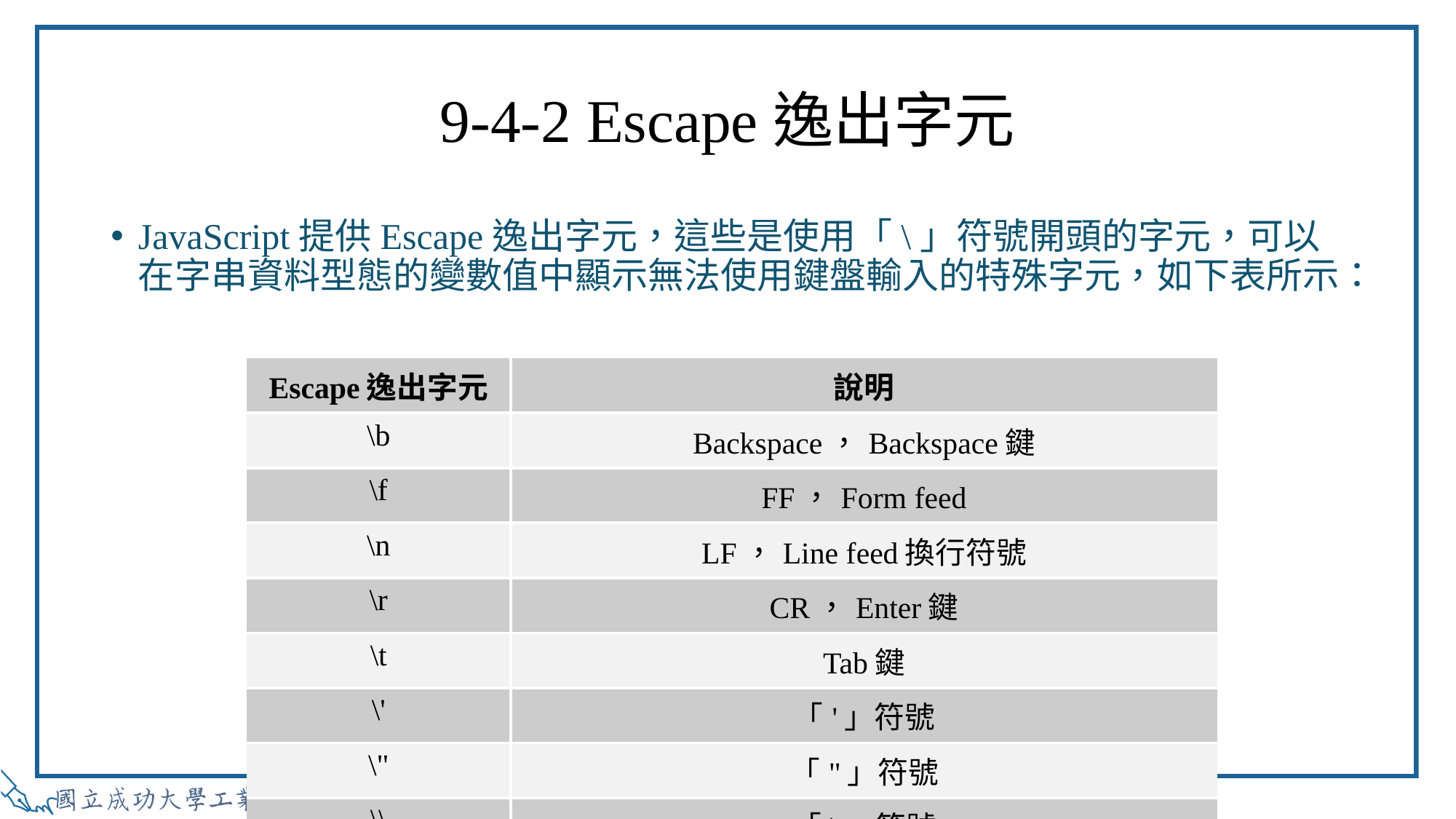

# 9-4-2 Escape逸出字元
JavaScript提供Escape逸出字元，這些是使用「\」符號開頭的字元，可以在字串資料型態的變數值中顯示無法使用鍵盤輸入的特殊字元，如下表所示：

| Escape逸出字元 | 說明 |
| --- | --- |
| \b | Backspace，Backspace鍵 |
| \f | FF，Form feed |
| \n | LF，Line feed換行符號 |
| \r | CR，Enter鍵 |
| \t | Tab鍵 |
| \' | 「'」符號 |
| \" | 「"」符號 |
| \\ | 「\」符號 |